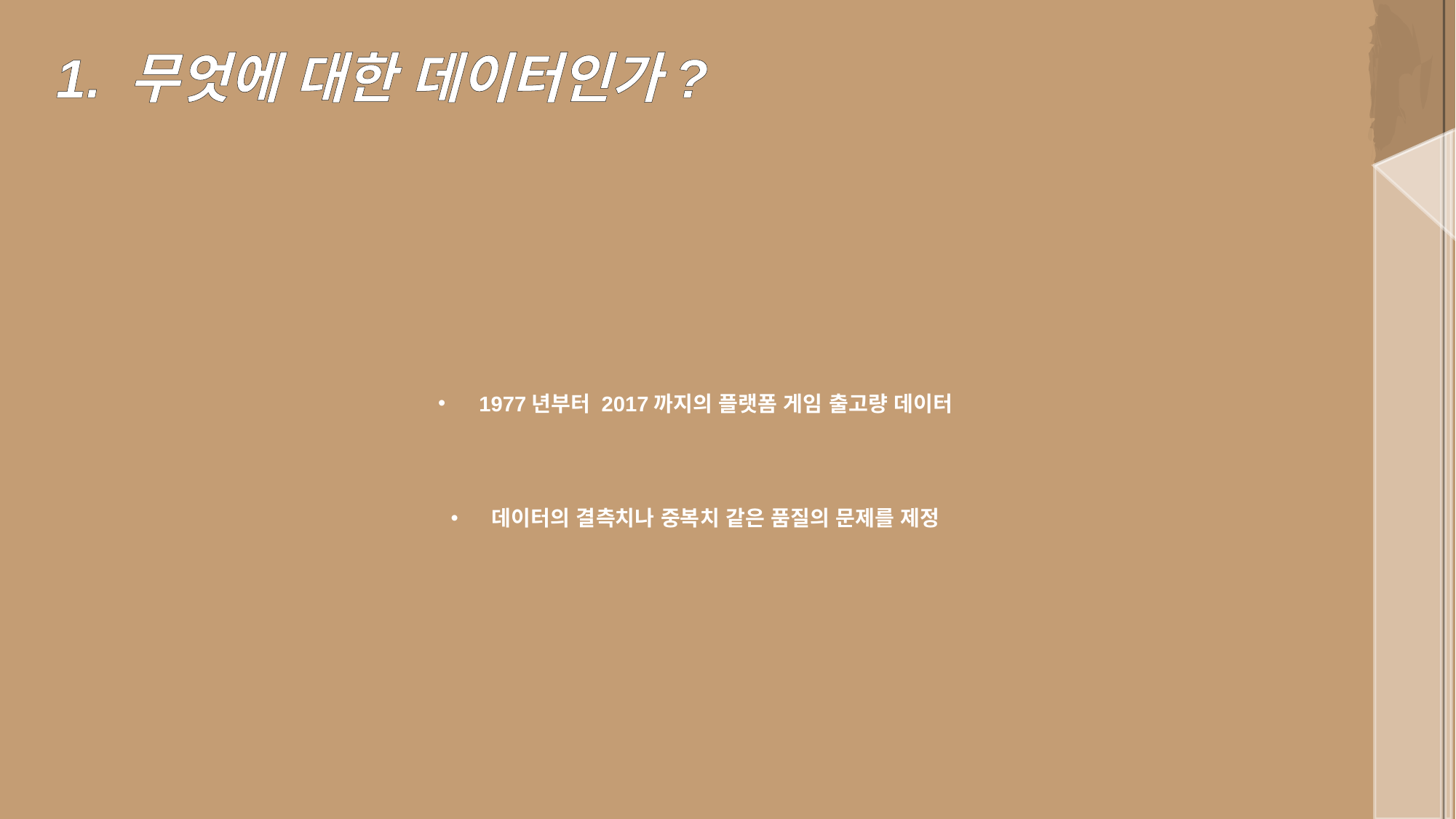

1. 무엇에 대한 데이터인가?

1977년부터 2017까지의 플랫폼 게임 출고량 데이터

데이터의 결측치나 중복치 같은 품질의 문제를 제정